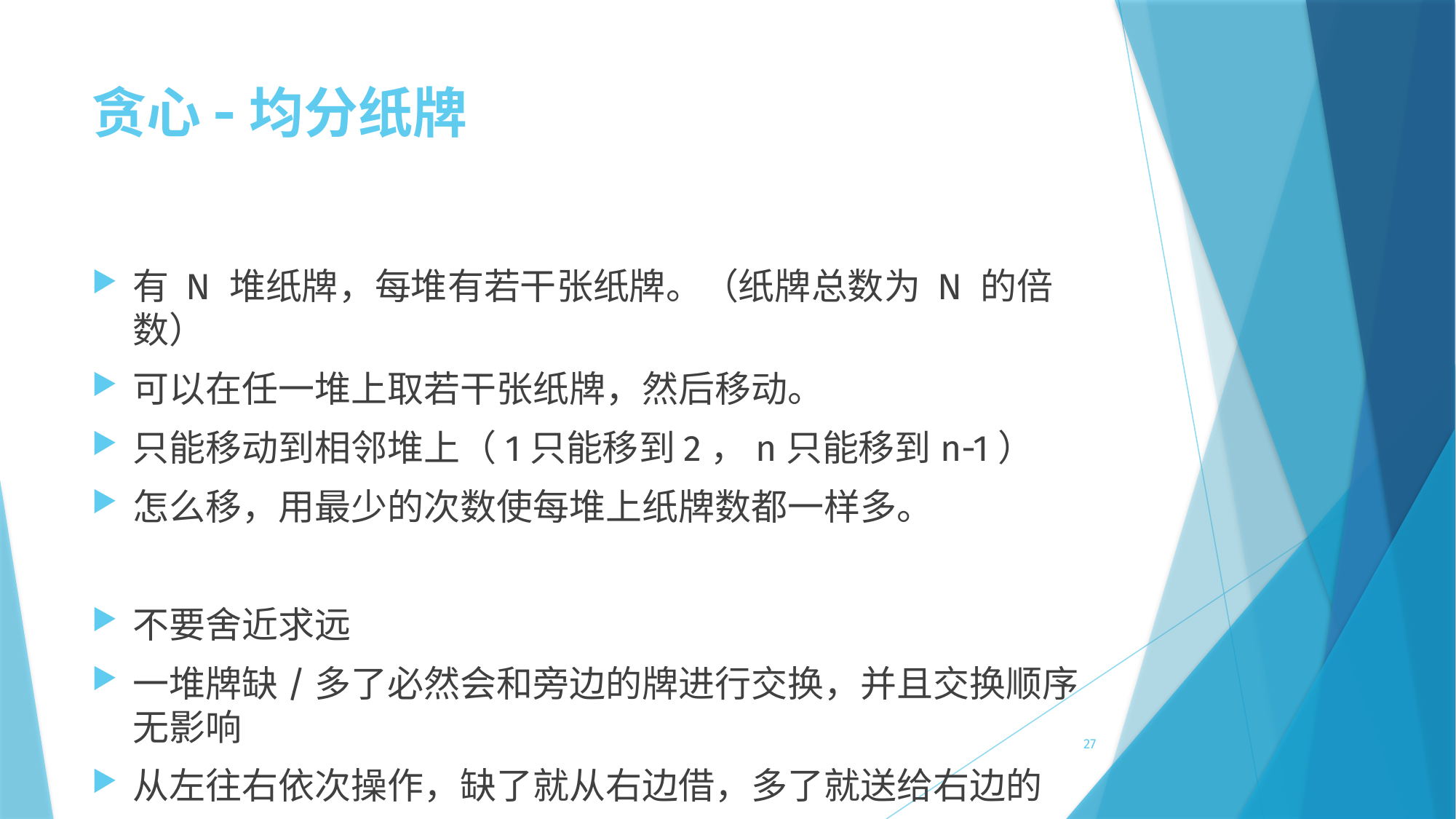

# 贪心-均分纸牌
有 N 堆纸牌，每堆有若干张纸牌。（纸牌总数为 N 的倍数）
可以在任一堆上取若干张纸牌，然后移动。
只能移动到相邻堆上（1只能移到2，n只能移到n-1）
怎么移，用最少的次数使每堆上纸牌数都一样多。

不要舍近求远
一堆牌缺/多了必然会和旁边的牌进行交换，并且交换顺序无影响
从左往右依次操作，缺了就从右边借，多了就送给右边的

27